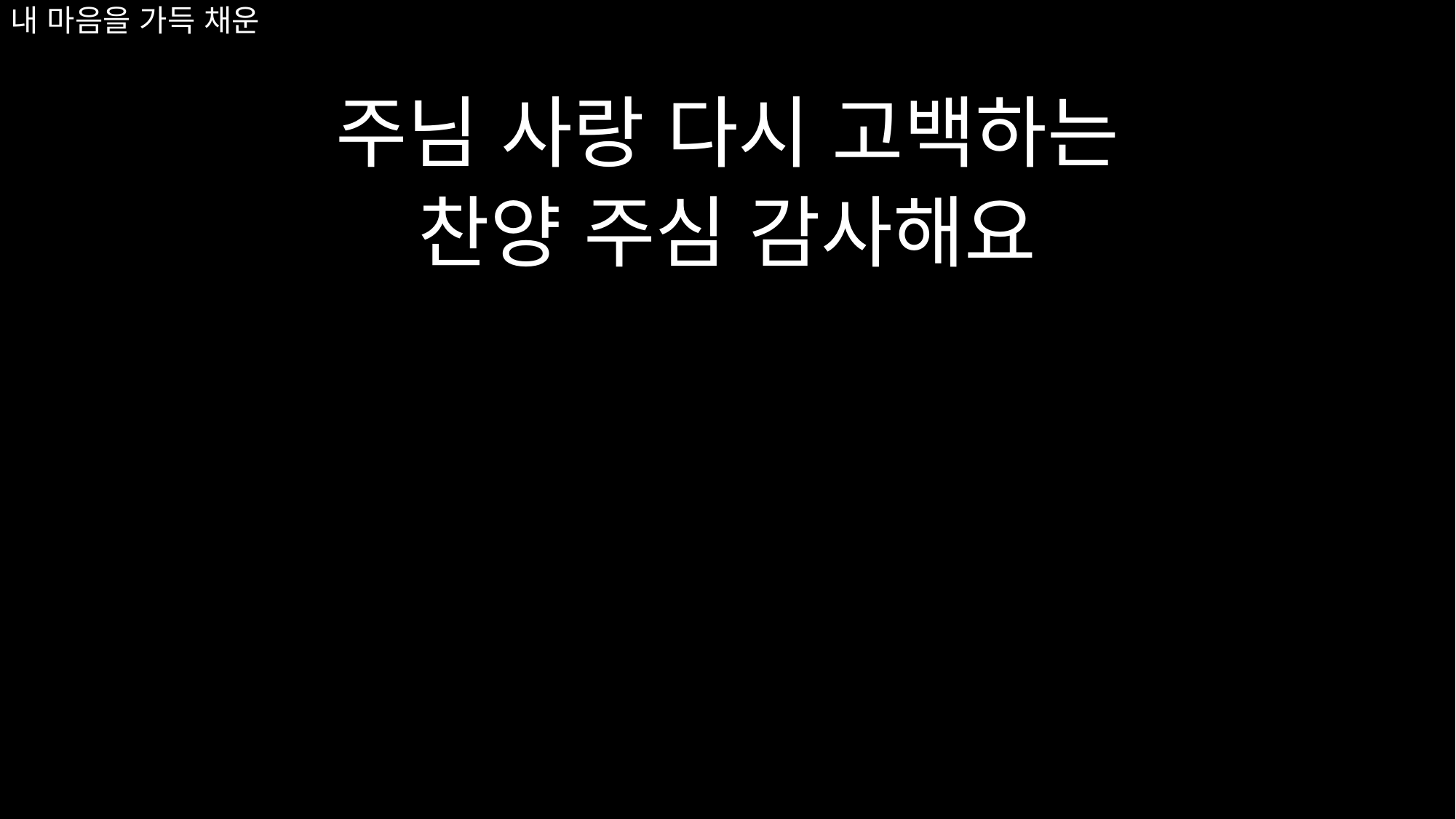

# 내 마음을 가득 채운
주님 사랑 다시 고백하는
찬양 주심 감사해요